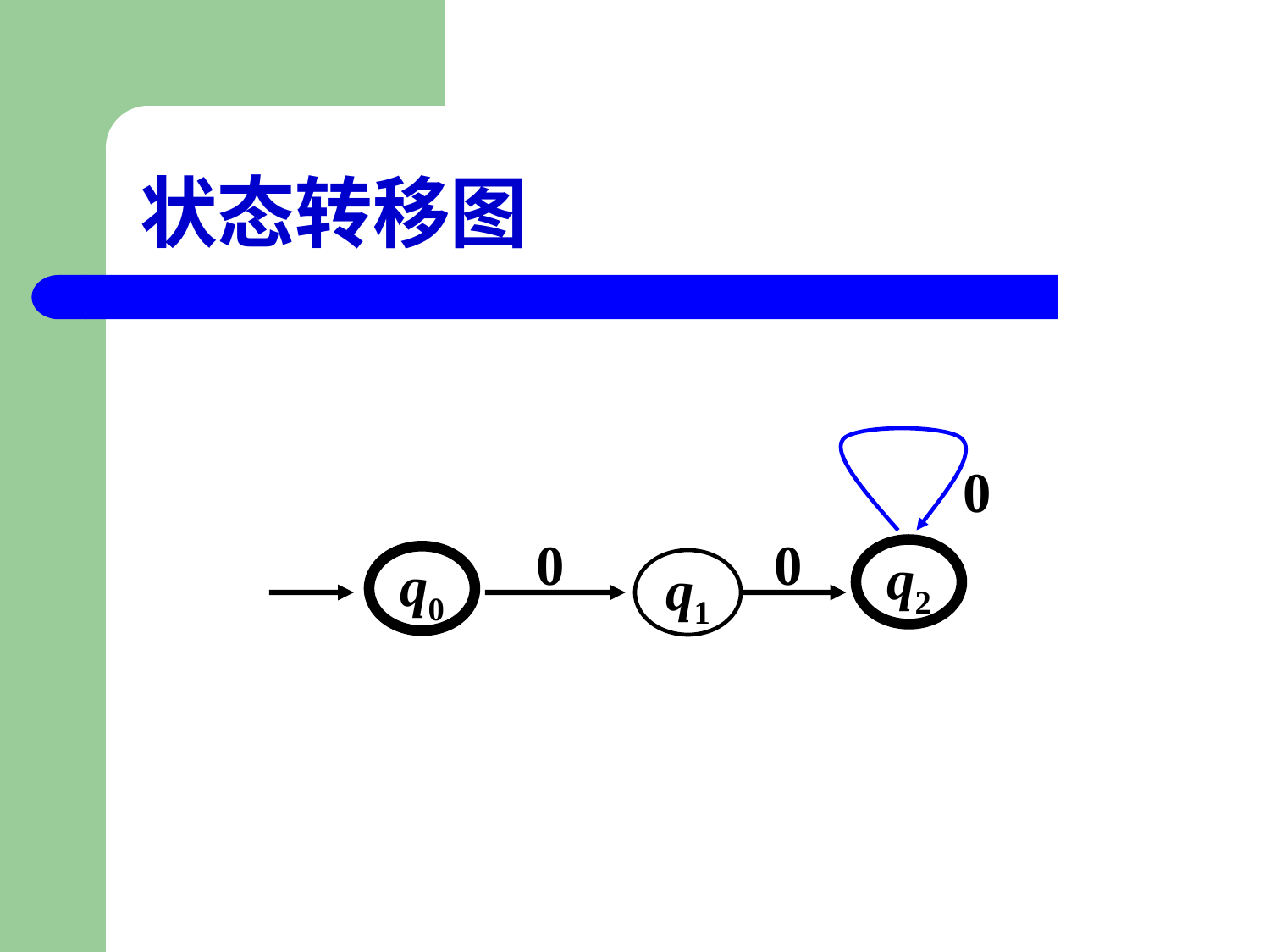

# 状态转移图

0
0
0
q2
q0
q1